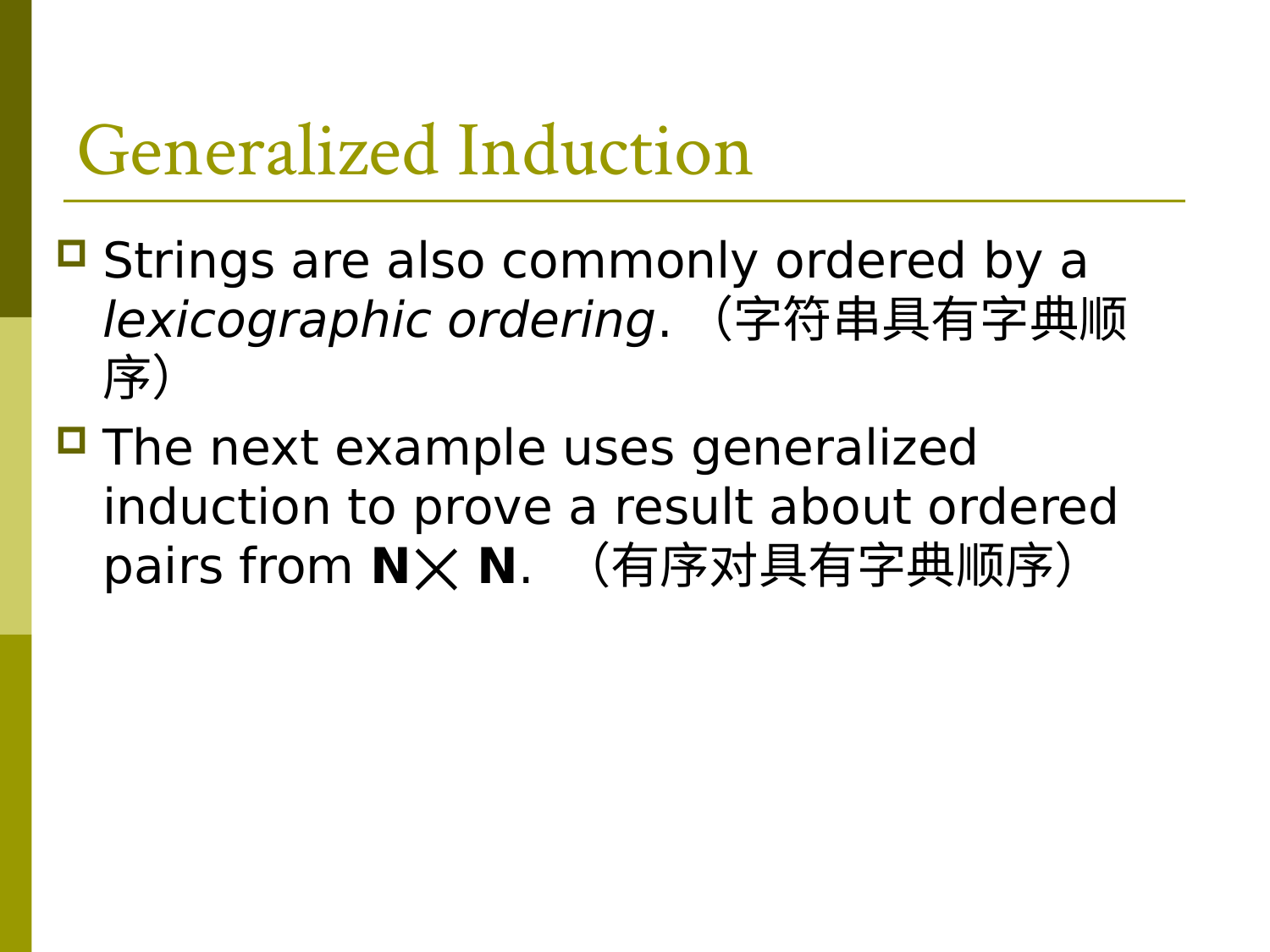

# Generalized Induction
Strings are also commonly ordered by a lexicographic ordering.（字符串具有字典顺序）
The next example uses generalized induction to prove a result about ordered pairs from N⨉ N. （有序对具有字典顺序）